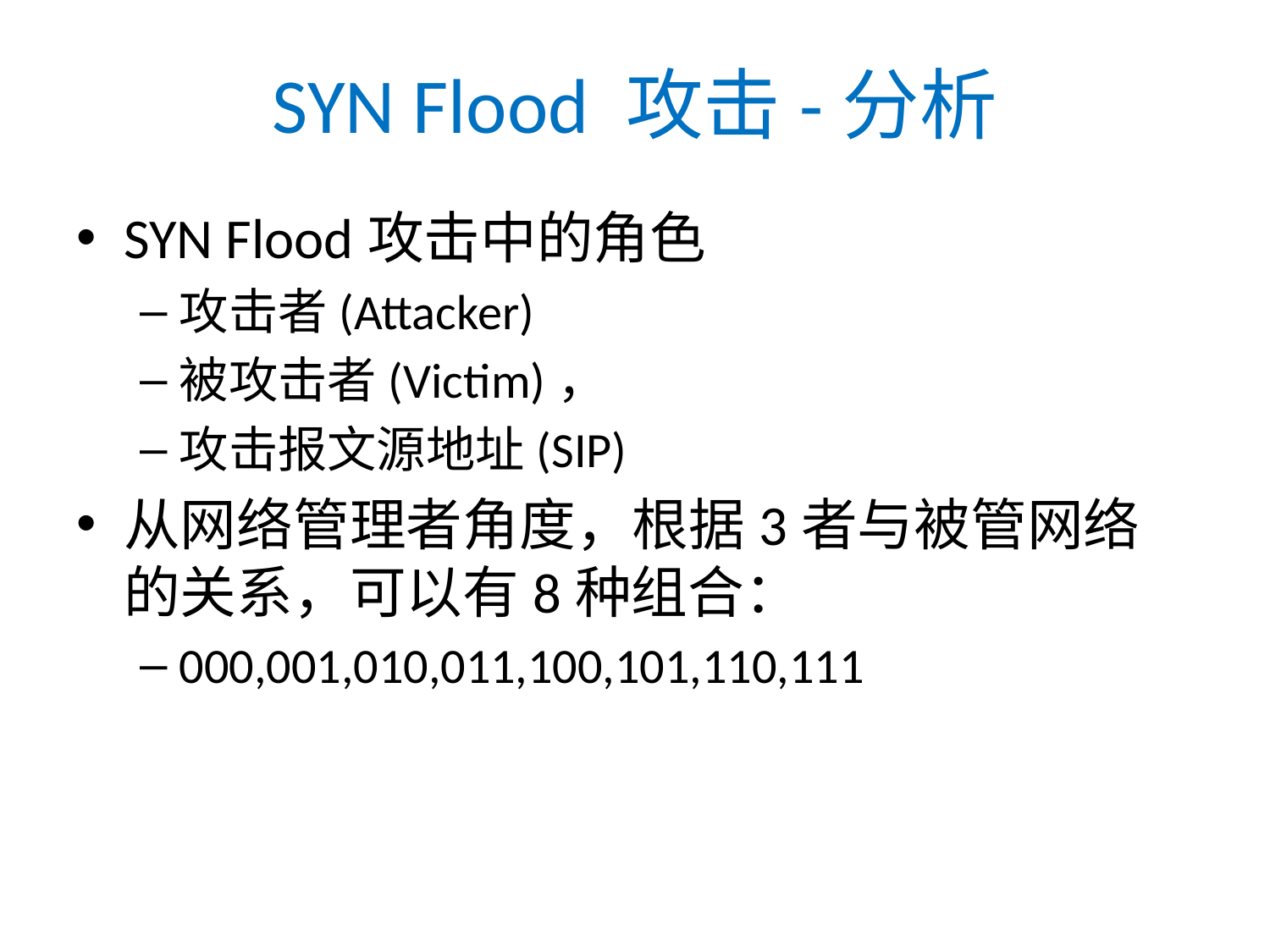

# SYN Flood 攻击-分析
SYN Flood攻击中的角色
攻击者(Attacker)
被攻击者(Victim)，
攻击报文源地址(SIP)
从网络管理者角度，根据3者与被管网络的关系，可以有8种组合：
000,001,010,011,100,101,110,111